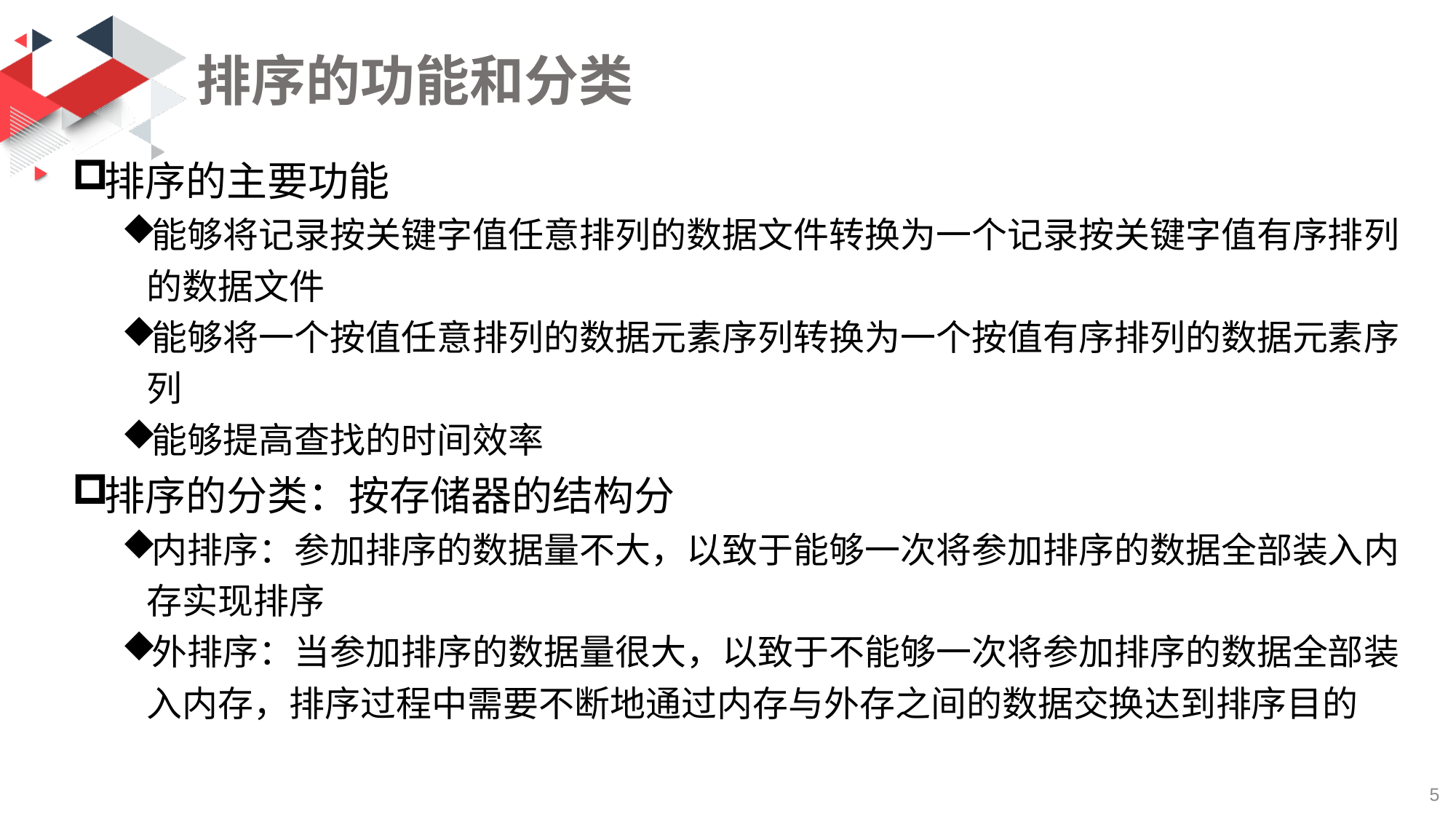

# 排序的功能和分类
排序的主要功能
能够将记录按关键字值任意排列的数据文件转换为一个记录按关键字值有序排列的数据文件
能够将一个按值任意排列的数据元素序列转换为一个按值有序排列的数据元素序列
能够提高查找的时间效率
排序的分类：按存储器的结构分
内排序：参加排序的数据量不大，以致于能够一次将参加排序的数据全部装入内存实现排序
外排序：当参加排序的数据量很大，以致于不能够一次将参加排序的数据全部装入内存，排序过程中需要不断地通过内存与外存之间的数据交换达到排序目的
5